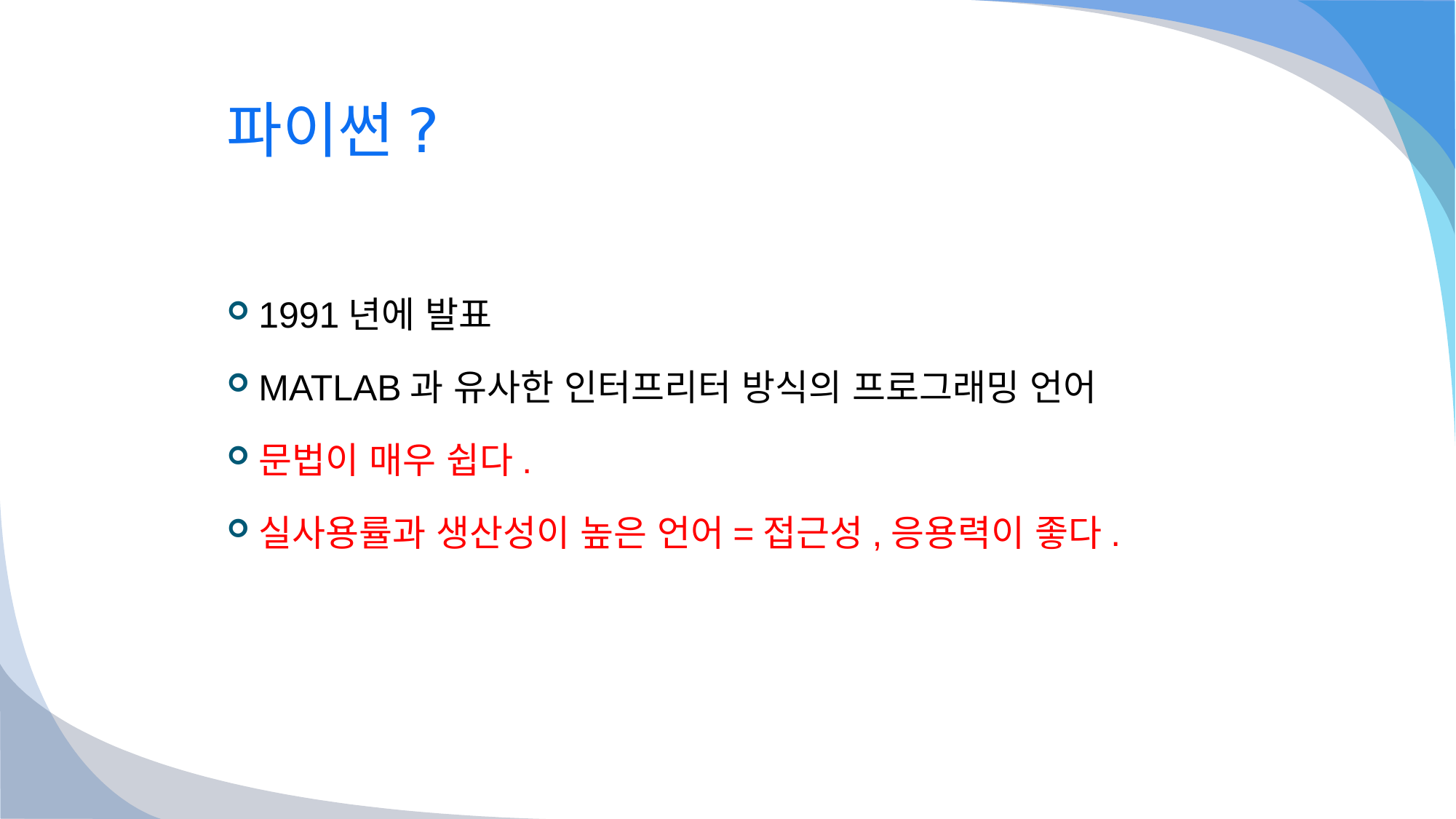

# 파이썬?
1991년에 발표
MATLAB과 유사한 인터프리터 방식의 프로그래밍 언어
문법이 매우 쉽다.
실사용률과 생산성이 높은 언어=접근성,응용력이 좋다.